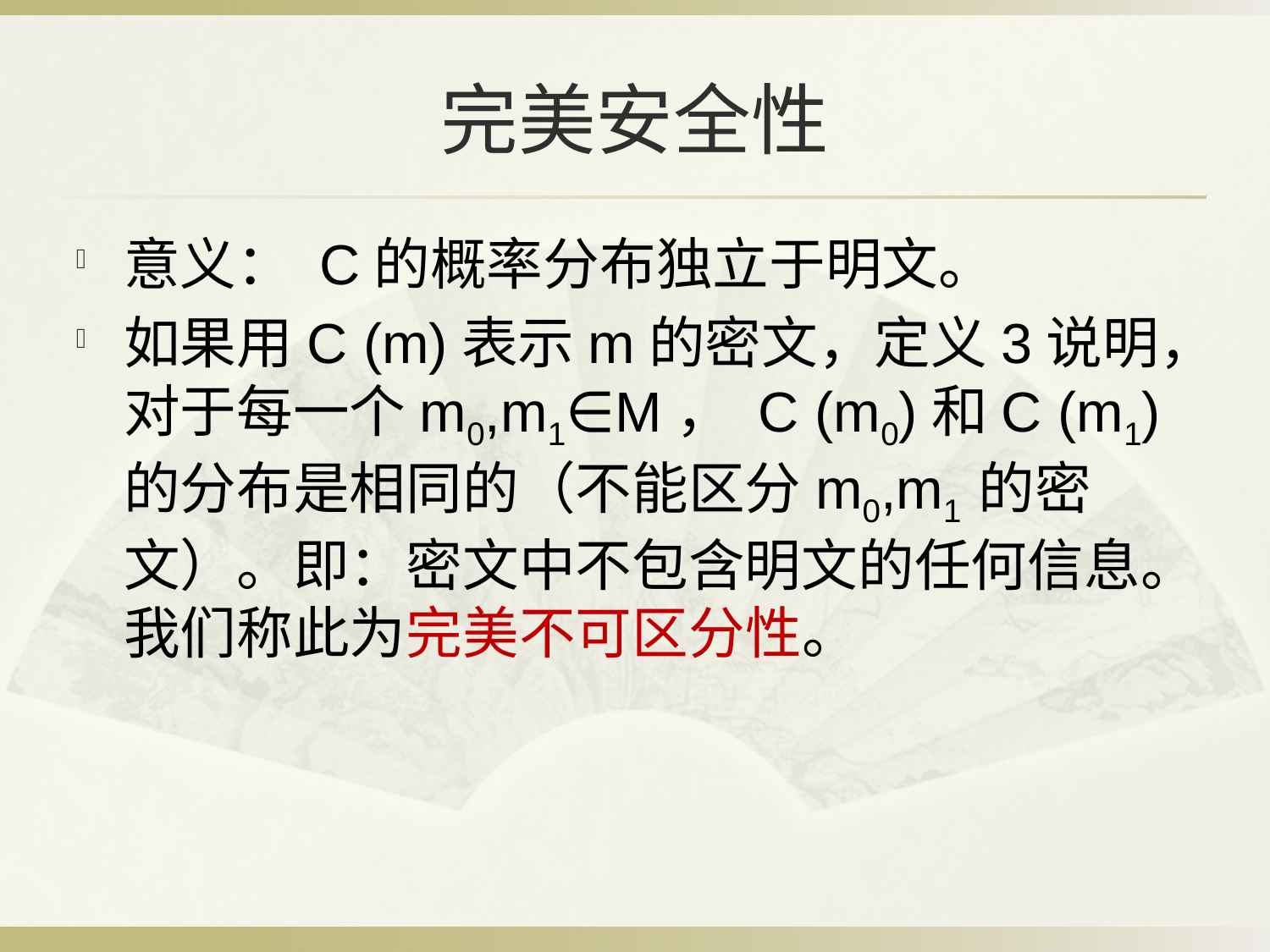

# 完美安全性
意义： C的概率分布独立于明文。
如果用C (m)表示m的密文，定义3说明，对于每一个m0,m1∈M， C (m0)和C (m1)的分布是相同的（不能区分m0,m1 的密文）。即：密文中不包含明文的任何信息。我们称此为完美不可区分性。